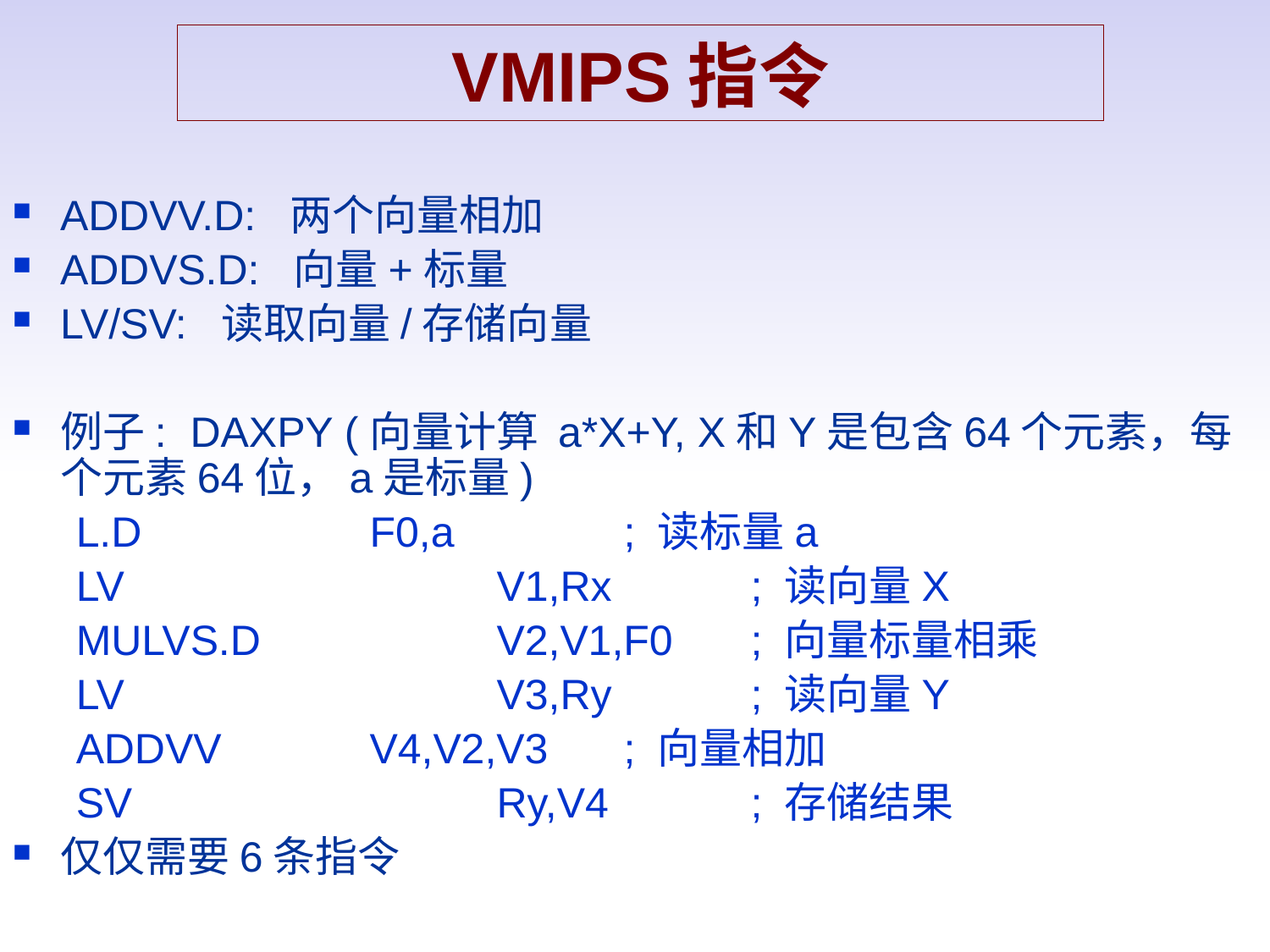

VMIPS指令
ADDVV.D:  两个向量相加
ADDVS.D:  向量+标量
LV/SV:  读取向量/存储向量

例子:  DAXPY (向量计算 a*X+Y, X和Y是包含64个元素，每个元素64位，a是标量)
L.D		F0,a		; 读标量a
LV			V1,Rx		; 读向量X
MULVS.D		V2,V1,F0	; 向量标量相乘
LV			V3,Ry		; 读向量Y
ADDVV		V4,V2,V3	; 向量相加
SV			Ry,V4		; 存储结果
仅仅需要6条指令